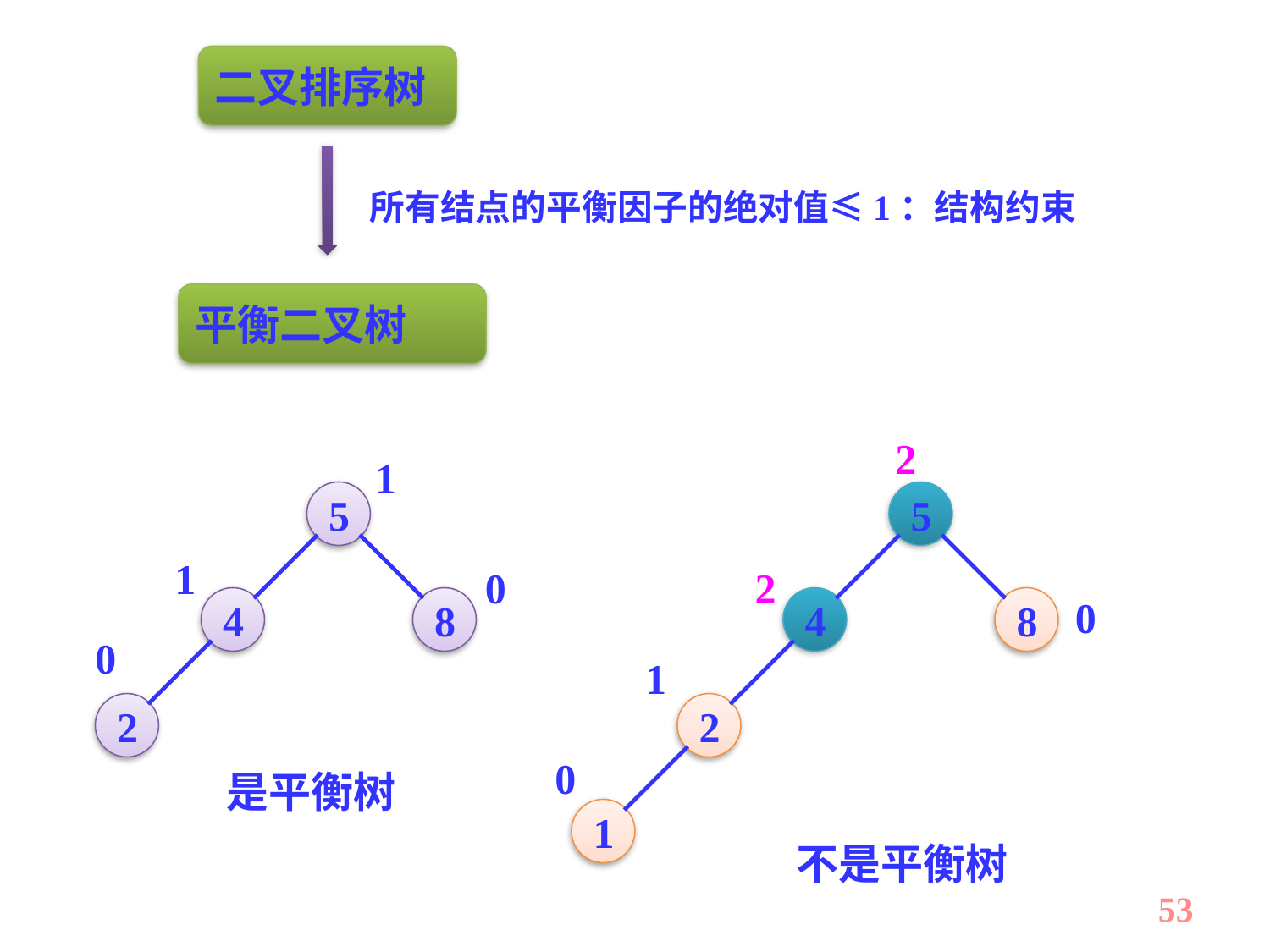

二叉排序树

所有结点的平衡因子的绝对值≤1：结构约束
平衡二叉树
2
2
0
1
0
1
1
0
0
5

4
8

2
5

4
8

2

1
是平衡树
不是平衡树
53